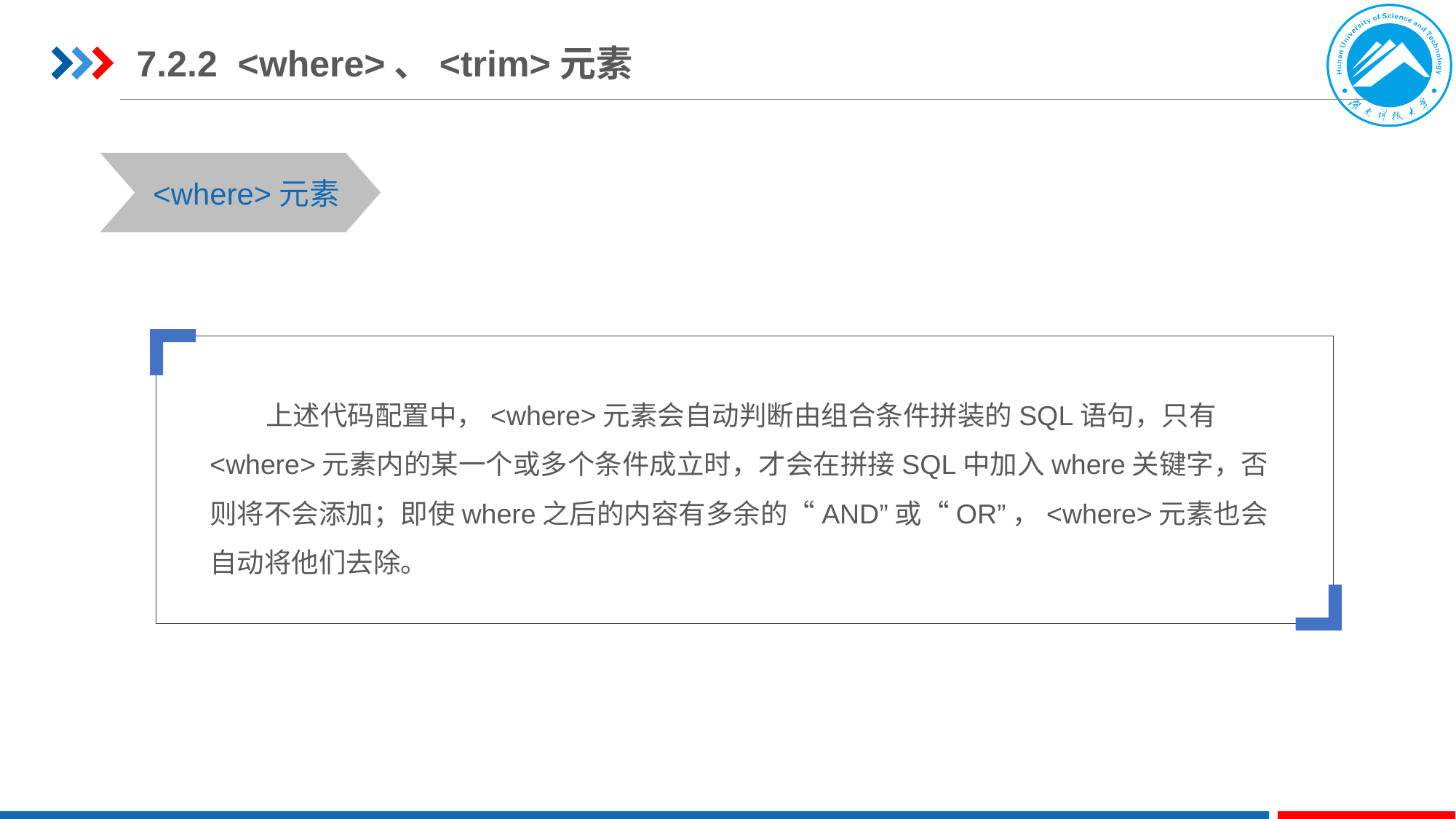

7.2.2  <where>、<trim>元素

<where>元素

        上述代码配置中，<where>元素会自动判断由组合条件拼装的SQL语句，只有<where>元素内的某一个或多个条件成立时，才会在拼接SQL中加入where关键字，否则将不会添加；即使where之后的内容有多余的“AND”或“OR”，<where>元素也会自动将他们去除。